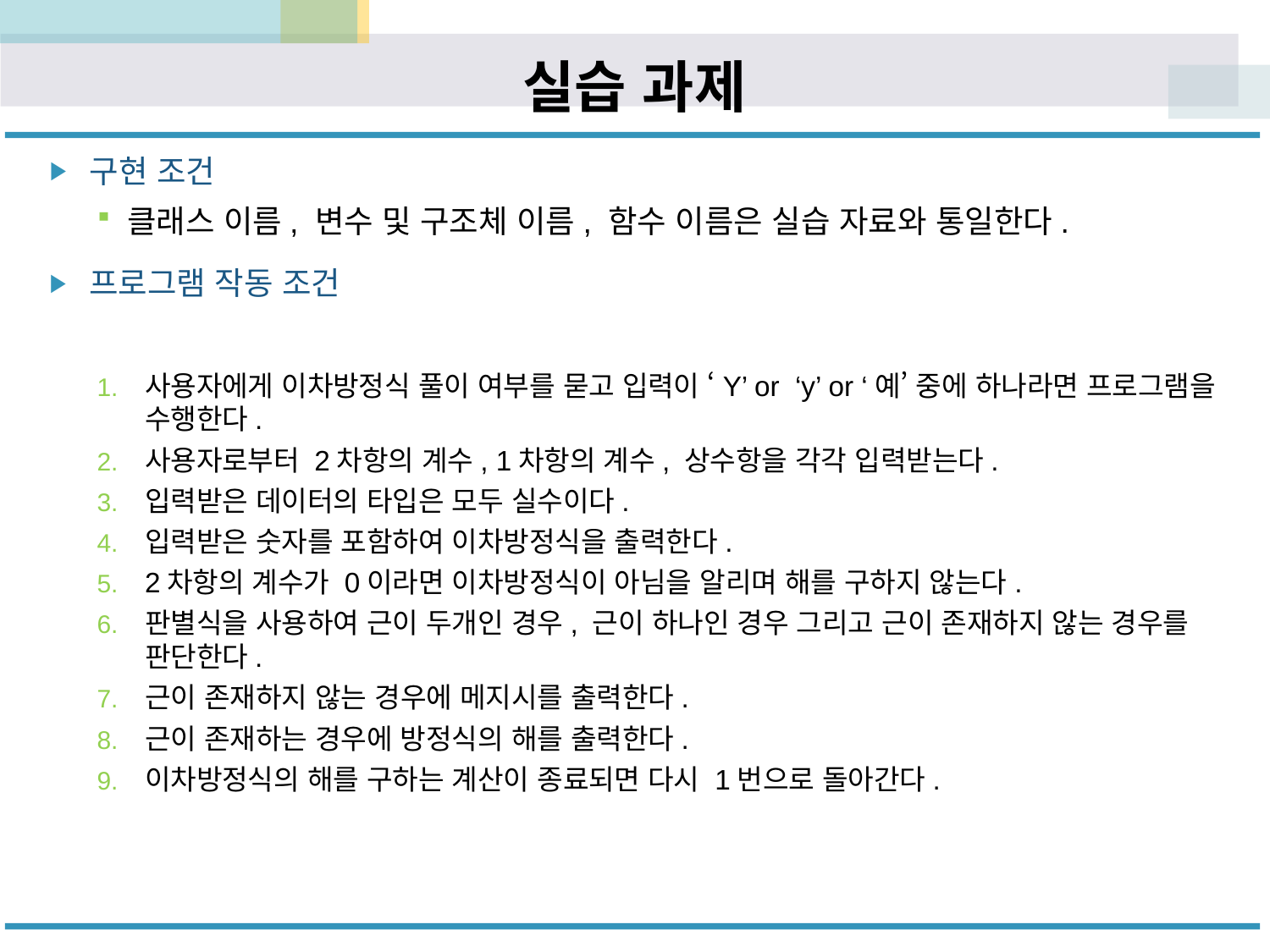

# 실습 과제

구현 조건
클래스 이름, 변수 및 구조체 이름, 함수 이름은 실습 자료와 통일한다.

프로그램 작동 조건

사용자에게 이차방정식 풀이 여부를 묻고 입력이 ‘Y’ or  ‘y’ or ‘예’ 중에 하나라면 프로그램을 수행한다.
사용자로부터 2차항의 계수, 1차항의 계수, 상수항을 각각 입력받는다.
입력받은 데이터의 타입은 모두 실수이다.
입력받은 숫자를 포함하여 이차방정식을 출력한다.
2차항의 계수가 0이라면 이차방정식이 아님을 알리며 해를 구하지 않는다.
판별식을 사용하여 근이 두개인 경우, 근이 하나인 경우 그리고 근이 존재하지 않는 경우를  판단한다.
근이 존재하지 않는 경우에 메지시를 출력한다.
근이 존재하는 경우에 방정식의 해를 출력한다.
이차방정식의 해를 구하는 계산이 종료되면 다시 1번으로 돌아간다.